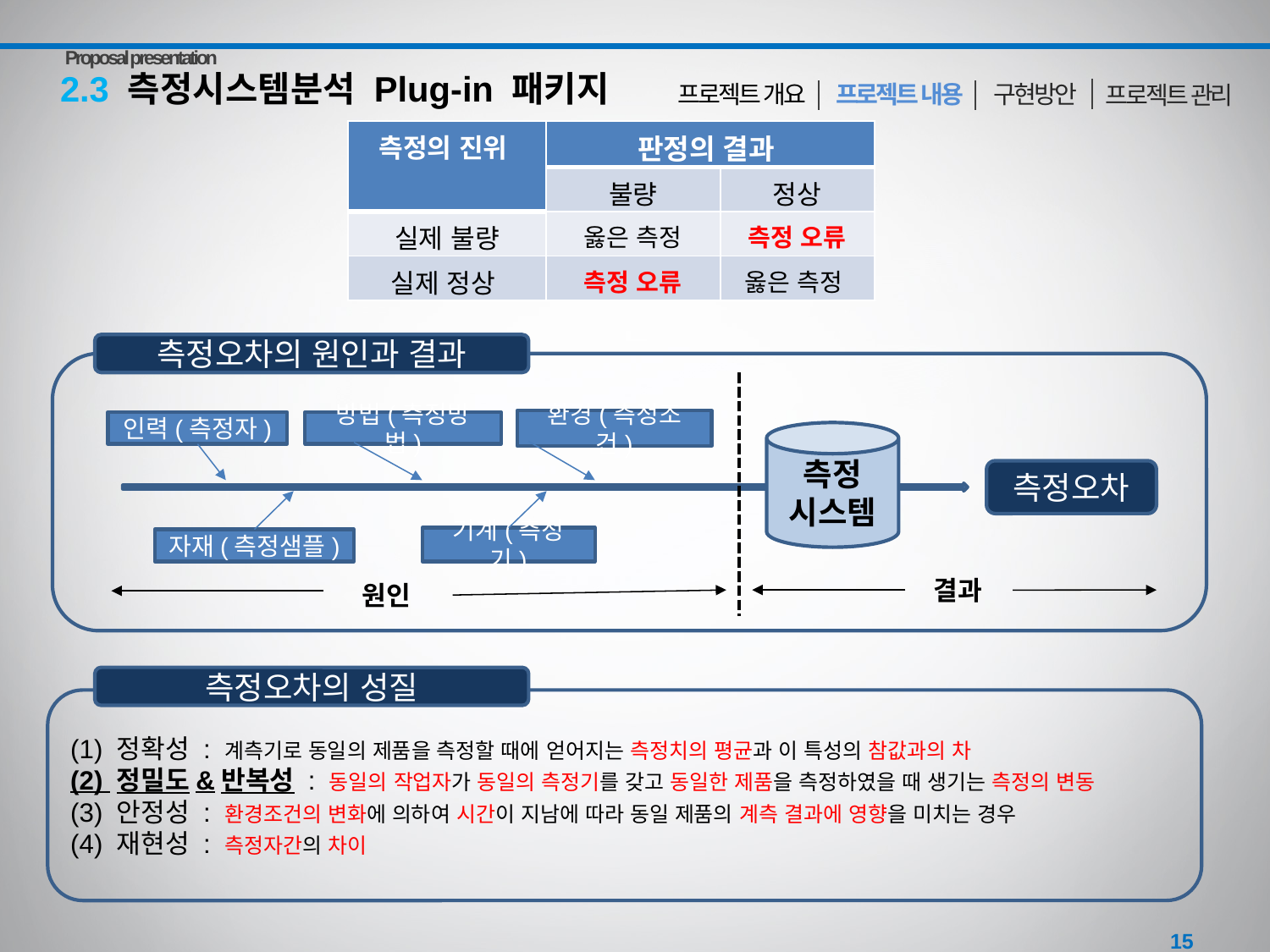

Proposal presentation

2.3 측정시스템분석 Plug-in 패키지
구현방안
 프로젝트 내용
프로젝트 개요
프로젝트 관리

| 측정의 진위 | 판정의 결과 |  |
| --- | --- | --- |
|  | 불량 | 정상 |
| 실제 불량 | 옳은 측정 | 측정 오류 |
| 실제 정상 | 측정 오류 | 옳은 측정 |
측정오차의 원인과 결과

환경(측정조건)
방법(측정방법)
인력(측정자)
측정
시스템
측정오차

기계(측정기)
자재(측정샘플)
결과
원인
측정오차의 성질
(1) 정확성 : 계측기로 동일의 제품을 측정할 때에 얻어지는 측정치의 평균과 이 특성의 참값과의 차
(2) 정밀도&반복성 : 동일의 작업자가 동일의 측정기를 갖고 동일한 제품을 측정하였을 때 생기는 측정의 변동
(3) 안정성 : 환경조건의 변화에 의하여 시간이 지남에 따라 동일 제품의 계측 결과에 영향을 미치는 경우
(4) 재현성 : 측정자간의 차이
15